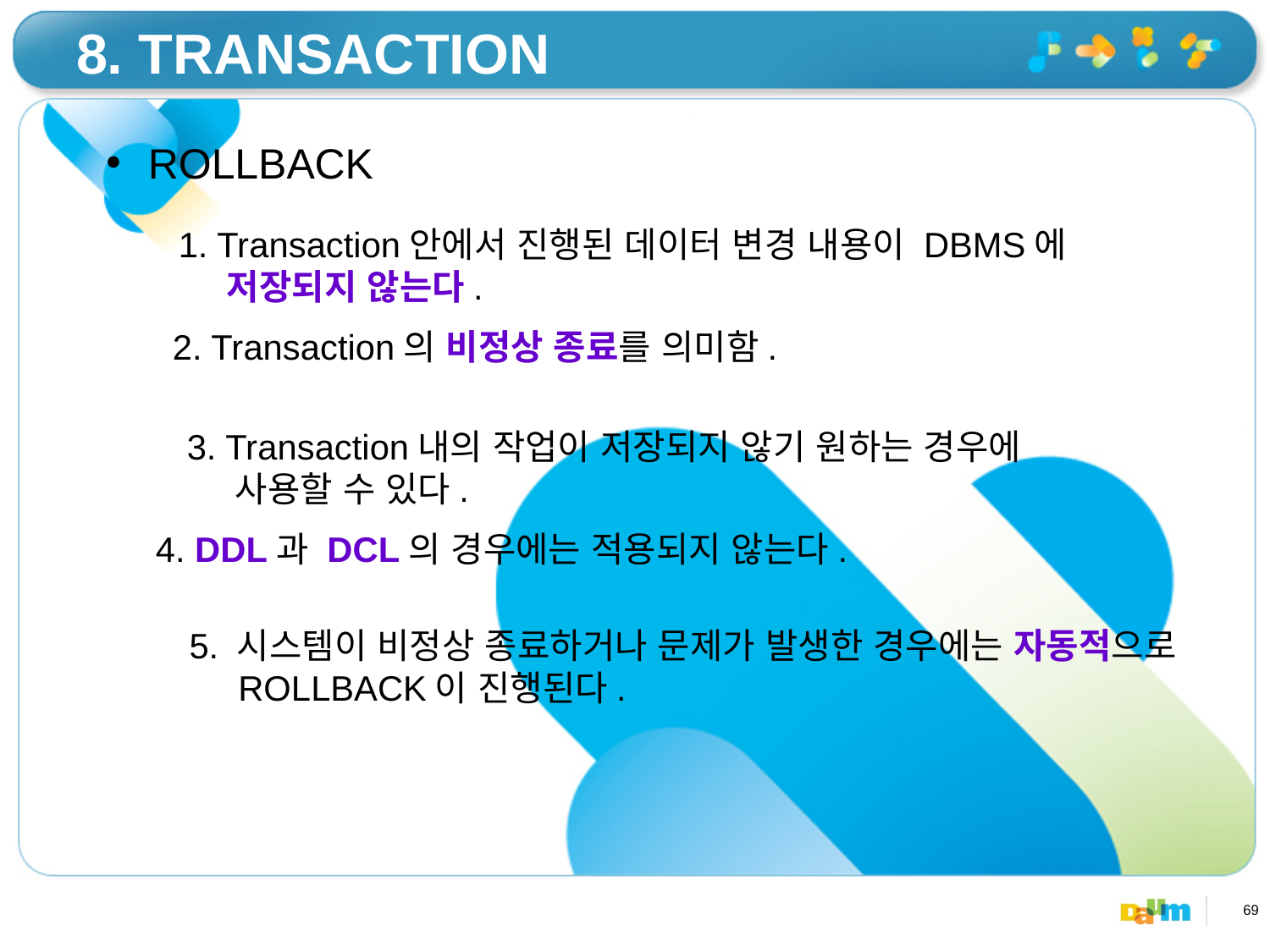

# 8. TRANSACTION
 ROLLBACK
1. Transaction안에서 진행된 데이터 변경 내용이 DBMS에
    저장되지 않는다.
2. Transaction의 비정상 종료를 의미함.
3. Transaction내의 작업이 저장되지 않기 원하는 경우에
    사용할 수 있다.
4. DDL과 DCL의 경우에는 적용되지 않는다.
5. 시스템이 비정상 종료하거나 문제가 발생한 경우에는 자동적으로
     ROLLBACK이 진행된다.